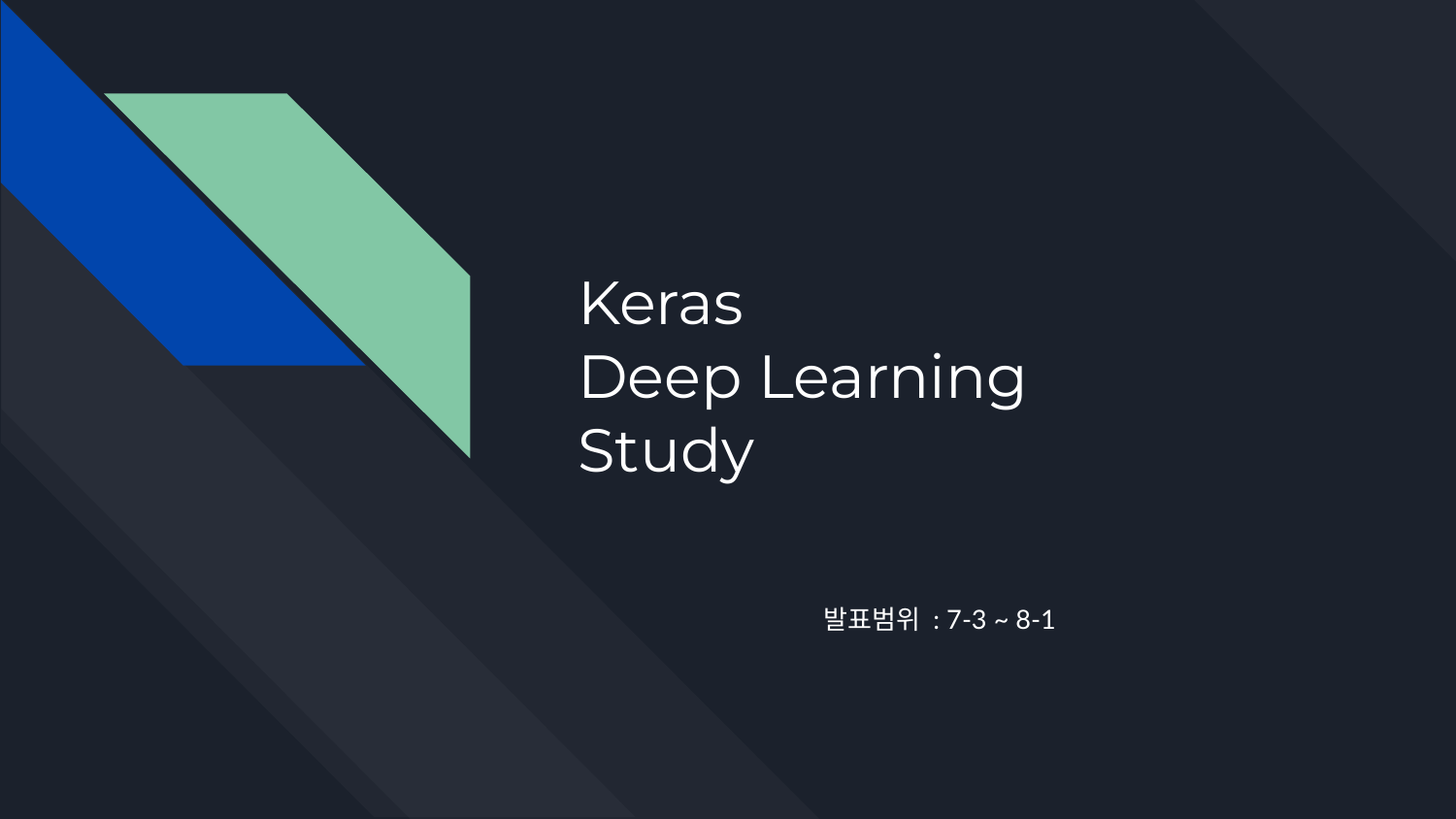

# Keras
Deep Learning
Study

발표범위 : 7-3 ~ 8-1